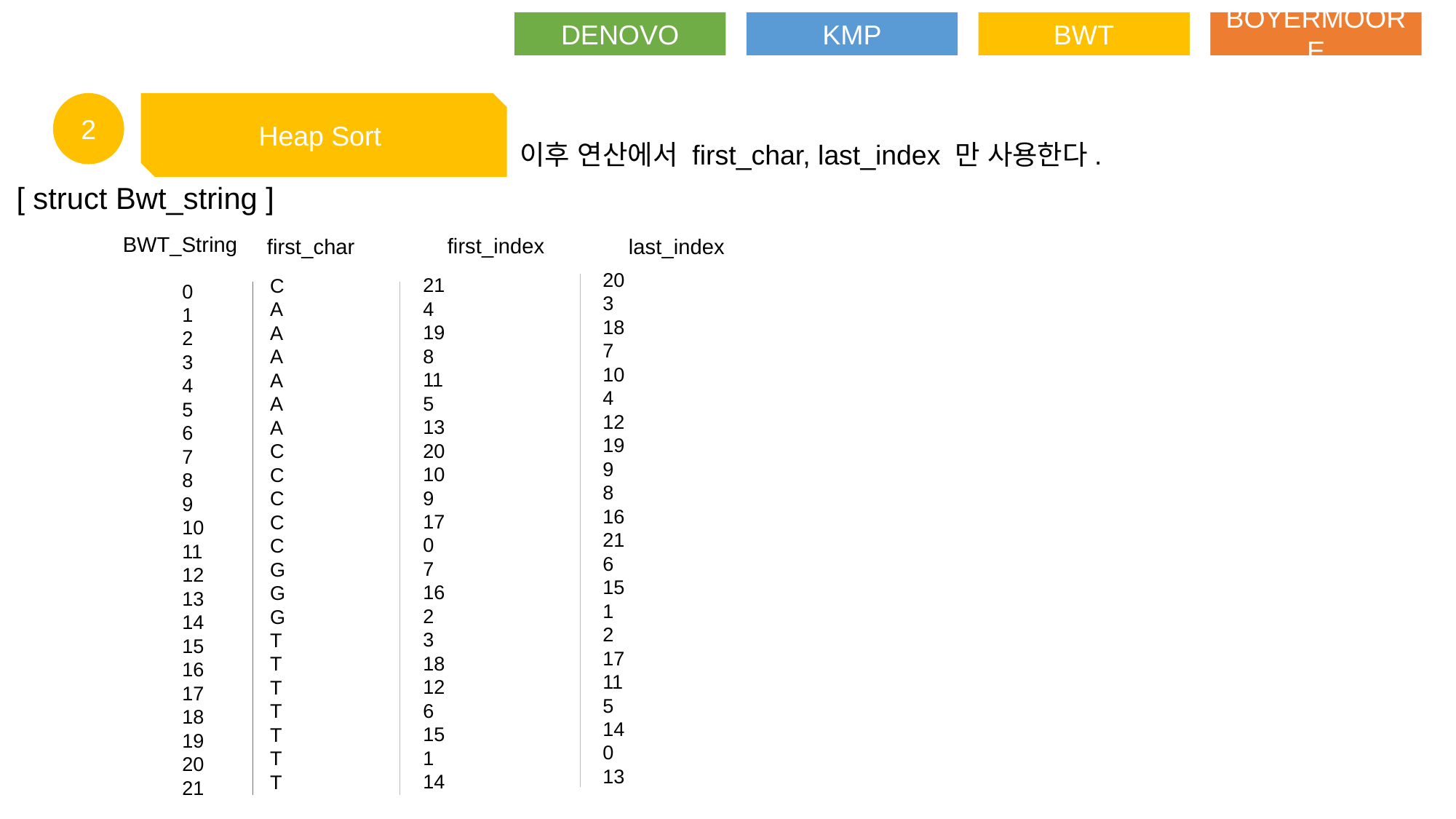

DENOVO
KMP
BWT
BOYERMOORE
Heap Sort
2
이후 연산에서 first_char, last_index 만 사용한다.
[ struct Bwt_string ]
last_index
first_index
first_char
20
3
18
7
10
4
12
19
9
8
16
21
6
15
1
2
17
11
5
14
0
13
21
4
19
8
11
5
13
20
10
9
17
0
7
16
2
3
18
12
6
15
1
14
C
A
A
A
A
A
A
C
C
C
C
C
G
G
G
T
T
T
T
T
T
T
BWT_String
0
1
2
3
4
5
6
7
8
9
10
11
12
13
14
15
16
17
18
19
20
21